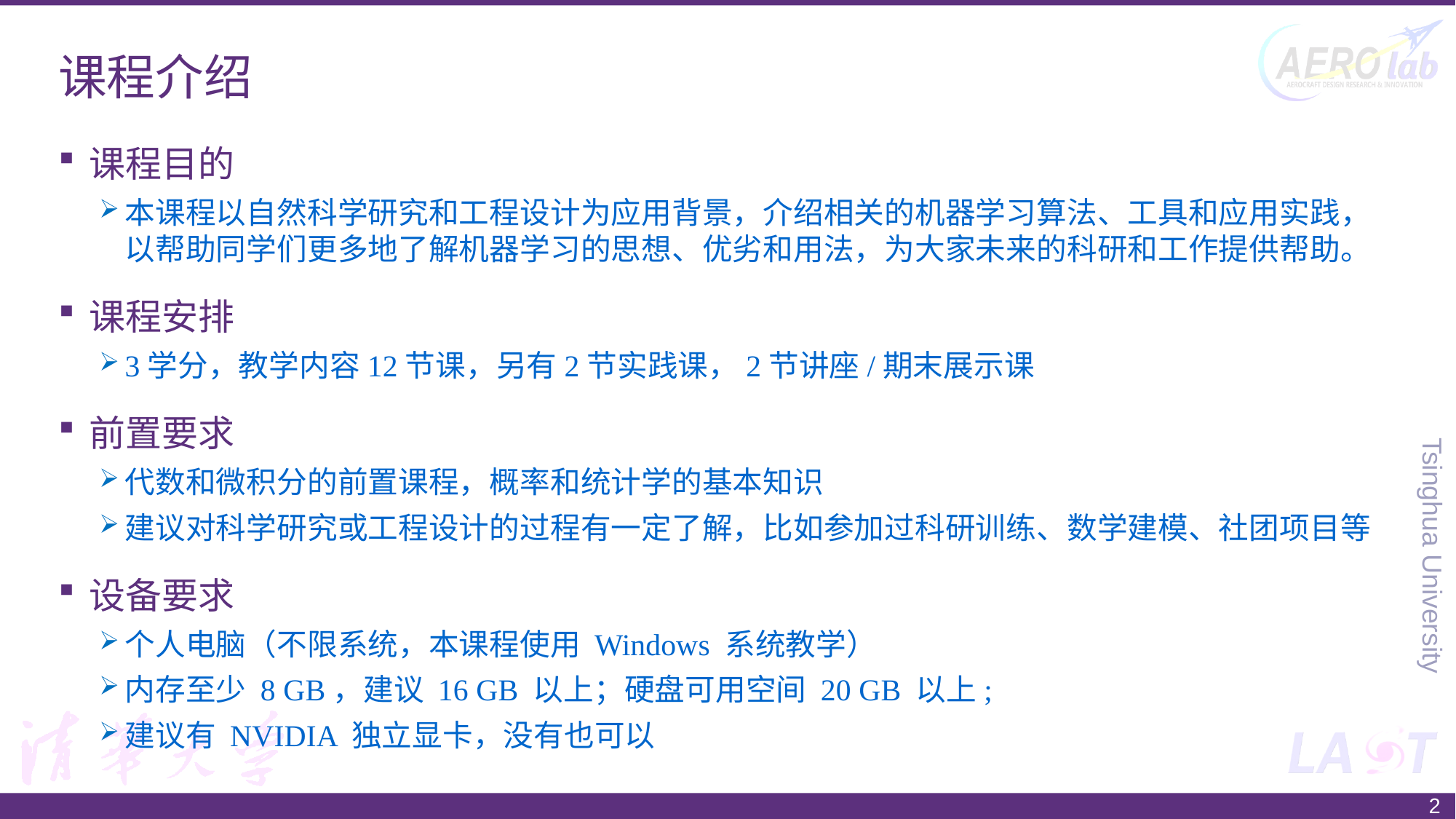

# 课程介绍
课程目的
本课程以自然科学研究和工程设计为应用背景，介绍相关的机器学习算法、工具和应用实践，以帮助同学们更多地了解机器学习的思想、优劣和用法，为大家未来的科研和工作提供帮助。
课程安排
3学分，教学内容12节课，另有2节实践课，2节讲座/期末展示课
前置要求
代数和微积分的前置课程，概率和统计学的基本知识
建议对科学研究或工程设计的过程有一定了解，比如参加过科研训练、数学建模、社团项目等
设备要求
个人电脑（不限系统，本课程使用 Windows 系统教学）
内存至少 8 GB，建议 16 GB 以上；硬盘可用空间 20 GB 以上;
建议有 NVIDIA 独立显卡，没有也可以

2